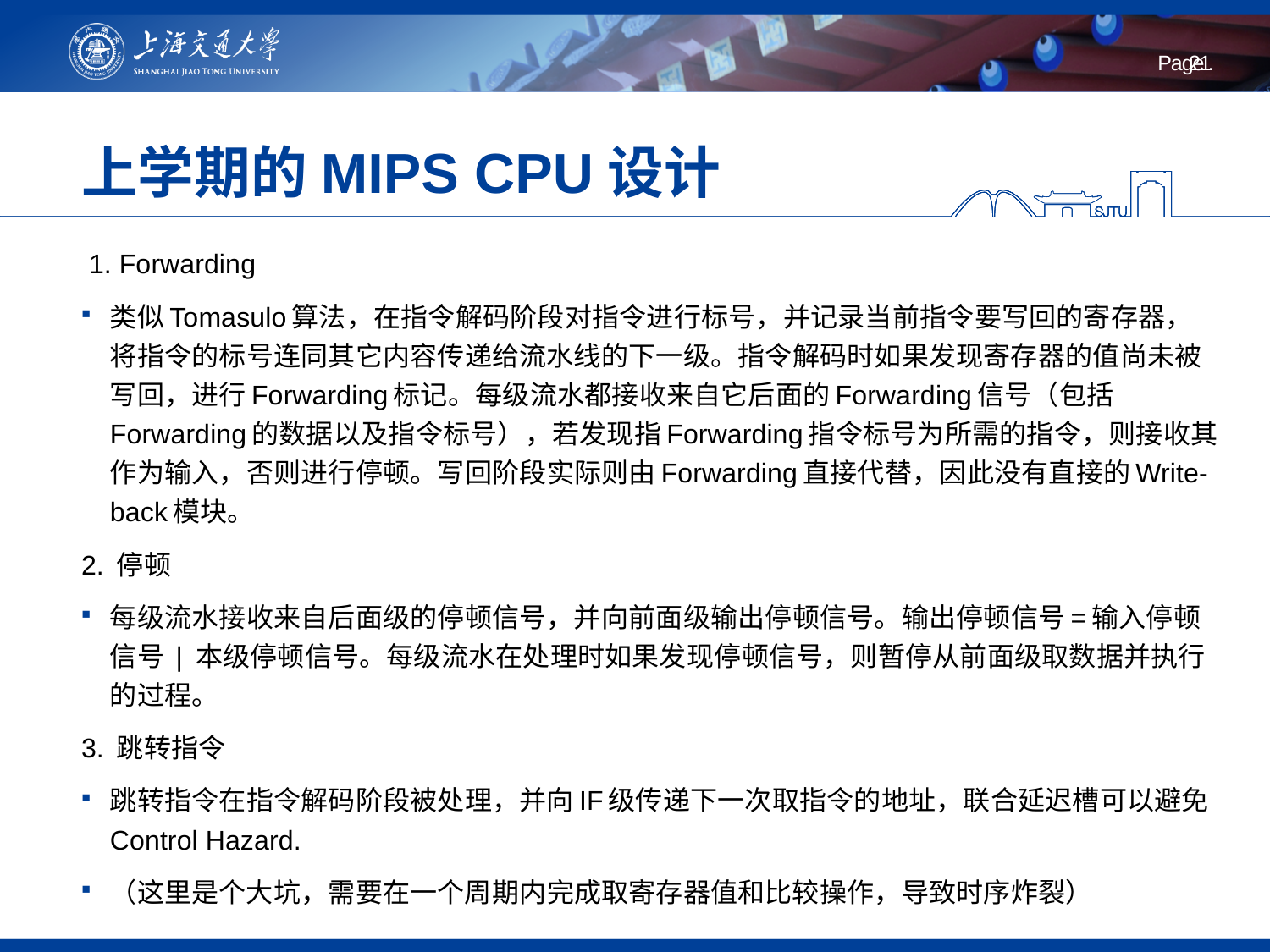

# 上学期的MIPS CPU设计
 1. Forwarding
类似Tomasulo算法，在指令解码阶段对指令进行标号，并记录当前指令要写回的寄存器，将指令的标号连同其它内容传递给流水线的下一级。指令解码时如果发现寄存器的值尚未被写回，进行Forwarding标记。每级流水都接收来自它后面的Forwarding信号（包括Forwarding的数据以及指令标号），若发现指Forwarding指令标号为所需的指令，则接收其作为输入，否则进行停顿。写回阶段实际则由Forwarding直接代替，因此没有直接的Write-back模块。
2. 停顿
每级流水接收来自后面级的停顿信号，并向前面级输出停顿信号。输出停顿信号=输入停顿信号 | 本级停顿信号。每级流水在处理时如果发现停顿信号，则暂停从前面级取数据并执行的过程。
3. 跳转指令
跳转指令在指令解码阶段被处理，并向IF级传递下一次取指令的地址，联合延迟槽可以避免Control Hazard.
（这里是个大坑，需要在一个周期内完成取寄存器值和比较操作，导致时序炸裂）